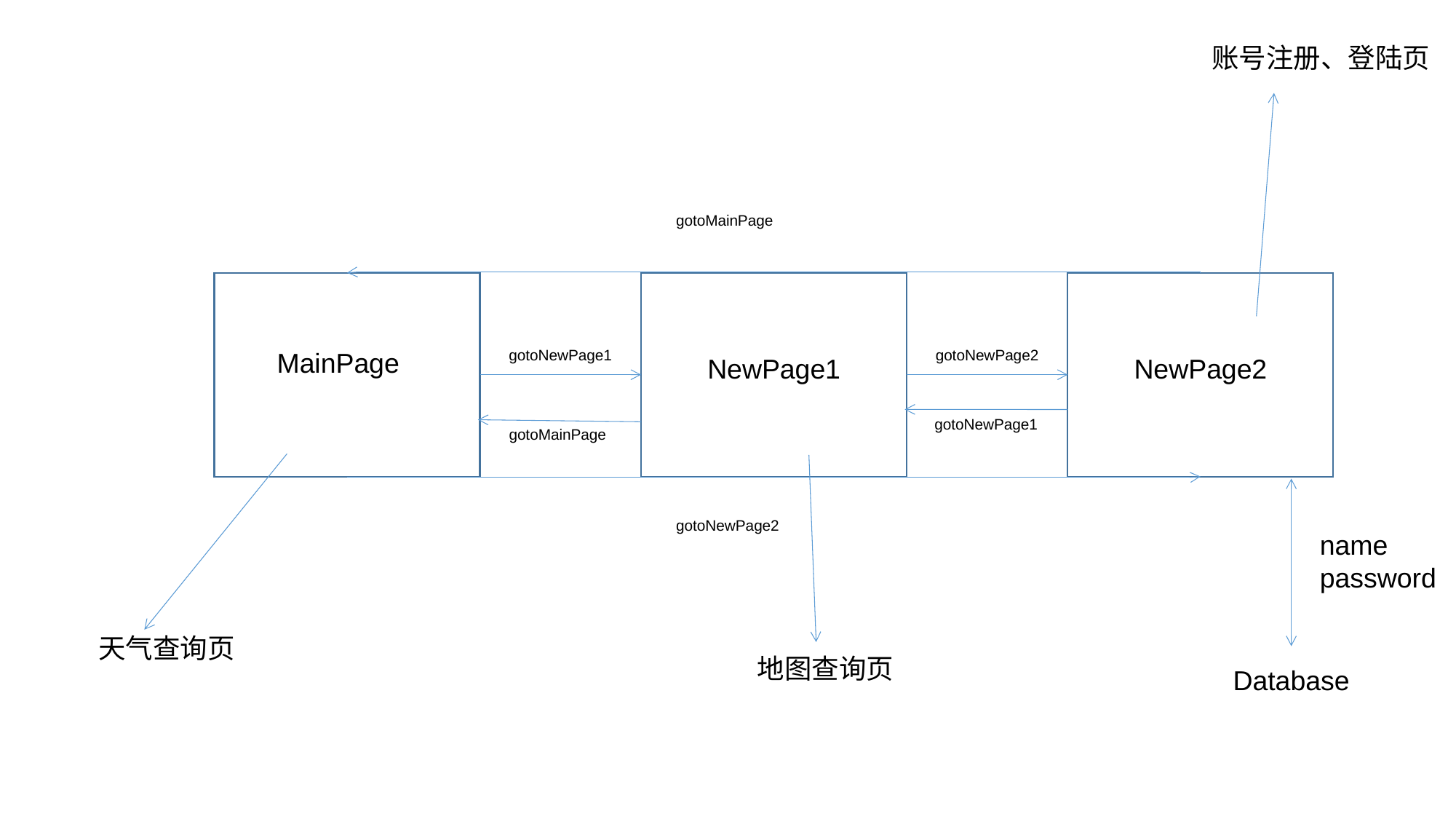

账号注册、登陆页
gotoMainPage

MainPage
gotoNewPage1
gotoNewPage2
NewPage1
NewPage2
gotoNewPage1
gotoMainPage
gotoNewPage2
name
password
天气查询页
地图查询页
Database